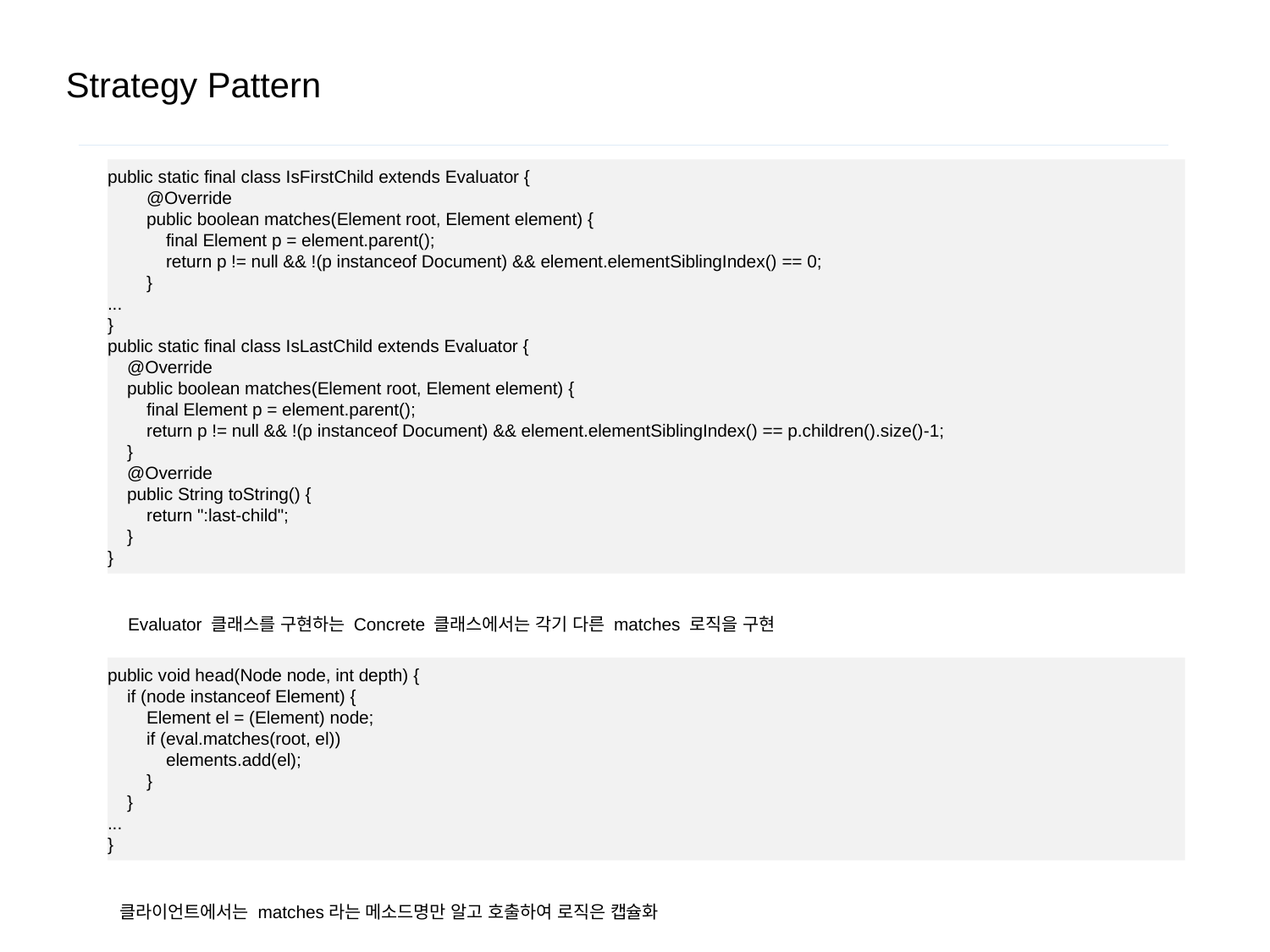

Strategy Pattern
public static final class IsFirstChild extends Evaluator {
        @Override
        public boolean matches(Element root, Element element) {
            final Element p = element.parent();
            return p != null && !(p instanceof Document) && element.elementSiblingIndex() == 0;
        }
...
}
public static final class IsLastChild extends Evaluator {
    @Override
    public boolean matches(Element root, Element element) {
        final Element p = element.parent();
        return p != null && !(p instanceof Document) && element.elementSiblingIndex() == p.children().size()-1;
    }
    @Override
    public String toString() {
        return ":last-child";
    }
}
Evaluator 클래스를 구현하는 Concrete 클래스에서는 각기 다른 matches 로직을 구현
public void head(Node node, int depth) {
    if (node instanceof Element) {
        Element el = (Element) node;
        if (eval.matches(root, el))
            elements.add(el);
        }
    }
...
}
클라이언트에서는 matches라는 메소드명만 알고 호출하여 로직은 캡슐화